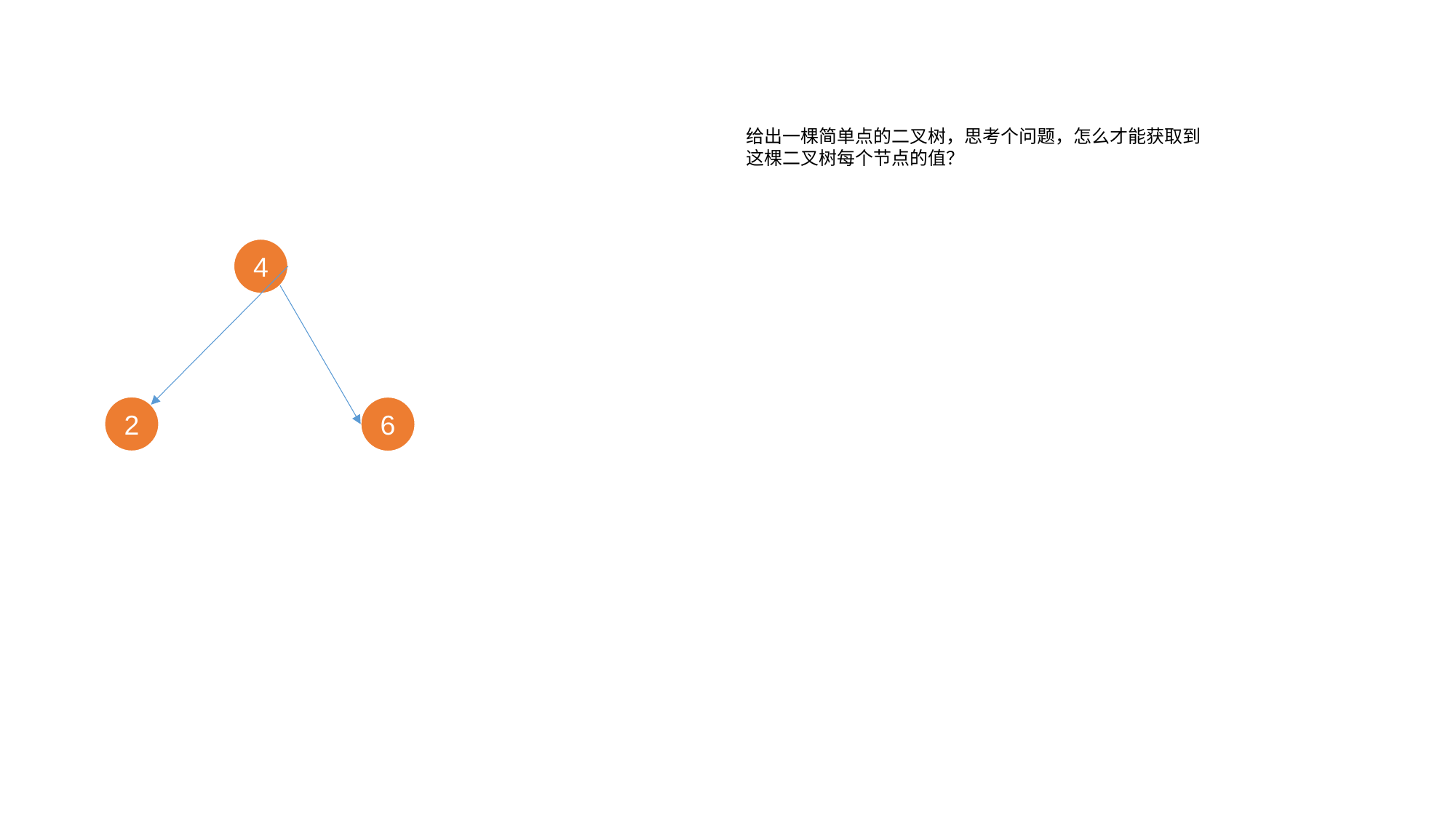

给出一棵简单点的二叉树，思考个问题，怎么才能获取到
这棵二叉树每个节点的值？

4
2
6